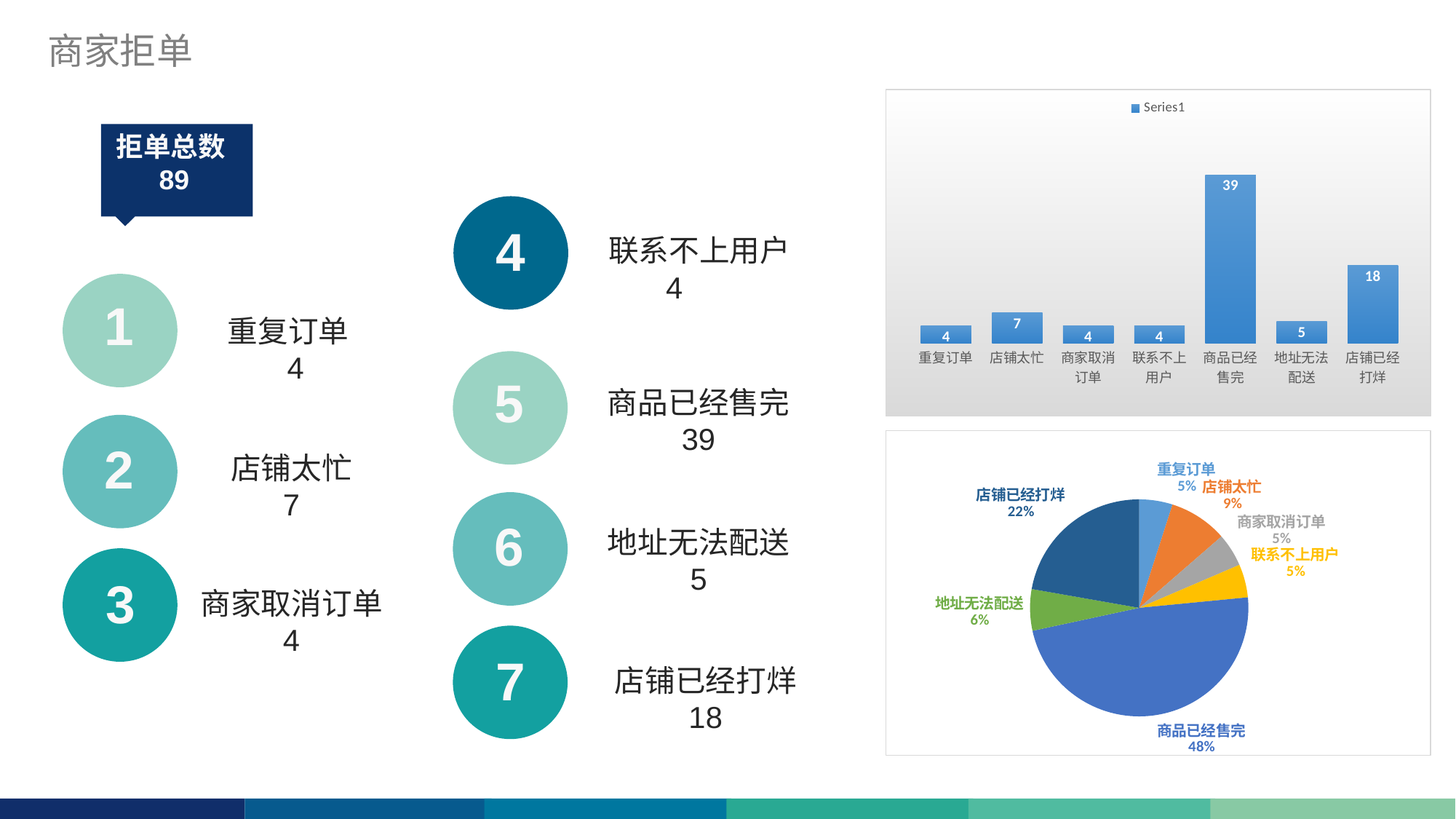

商家拒单

### Chart

| Category |  |
|---|---|
| 重复订单 | 4.0 |
| 店铺太忙 | 7.0 |
| 商家取消订单 | 4.0 |
| 联系不上用户 | 4.0 |
| 商品已经售完 | 39.0 |
| 地址无法配送 | 5.0 |
| 店铺已经打烊 | 18.0 |
拒单总数89

4
联系不上用户
4

1

重复订单
 4

5
商品已经售完
39

2

### Chart

| Category |  |
|---|---|
| 重复订单 | 4.0 |
| 店铺太忙 | 7.0 |
| 商家取消订单 | 4.0 |
| 联系不上用户 | 4.0 |
| 商品已经售完 | 39.0 |
| 地址无法配送 | 5.0 |
| 店铺已经打烊 | 18.0 |
店铺太忙
7

6
地址无法配送
5

3
商家取消订单
4

7
店铺已经打烊
18